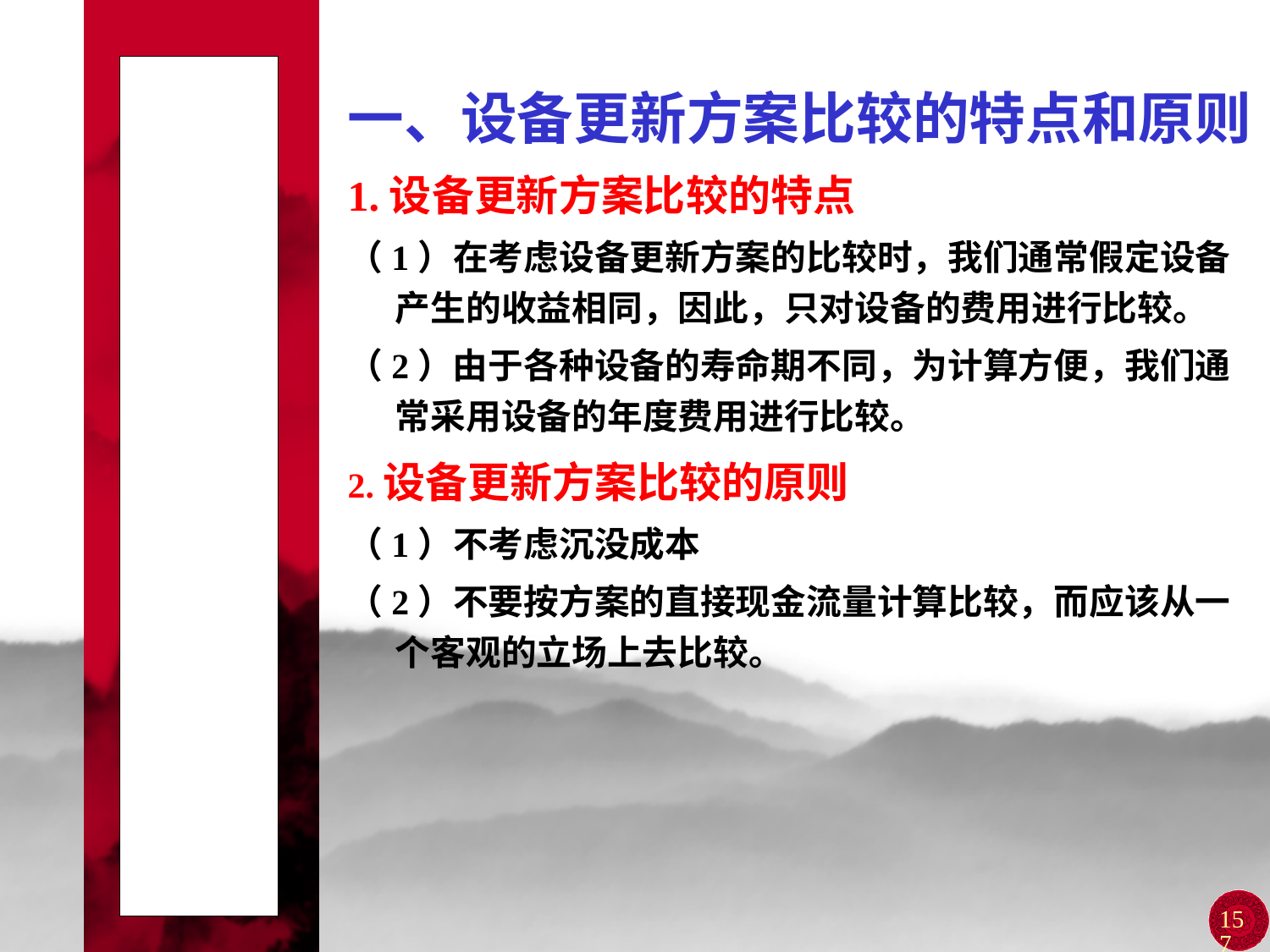

# 第三节  设备更新的经济分析
一、设备更新方案比较的特点和原则
1.设备更新方案比较的特点
（1）在考虑设备更新方案的比较时，我们通常假定设备产生的收益相同，因此，只对设备的费用进行比较。
（2）由于各种设备的寿命期不同，为计算方便，我们通常采用设备的年度费用进行比较。
2.设备更新方案比较的原则
（1）不考虑沉没成本
（2）不要按方案的直接现金流量计算比较，而应该从一个客观的立场上去比较。
157